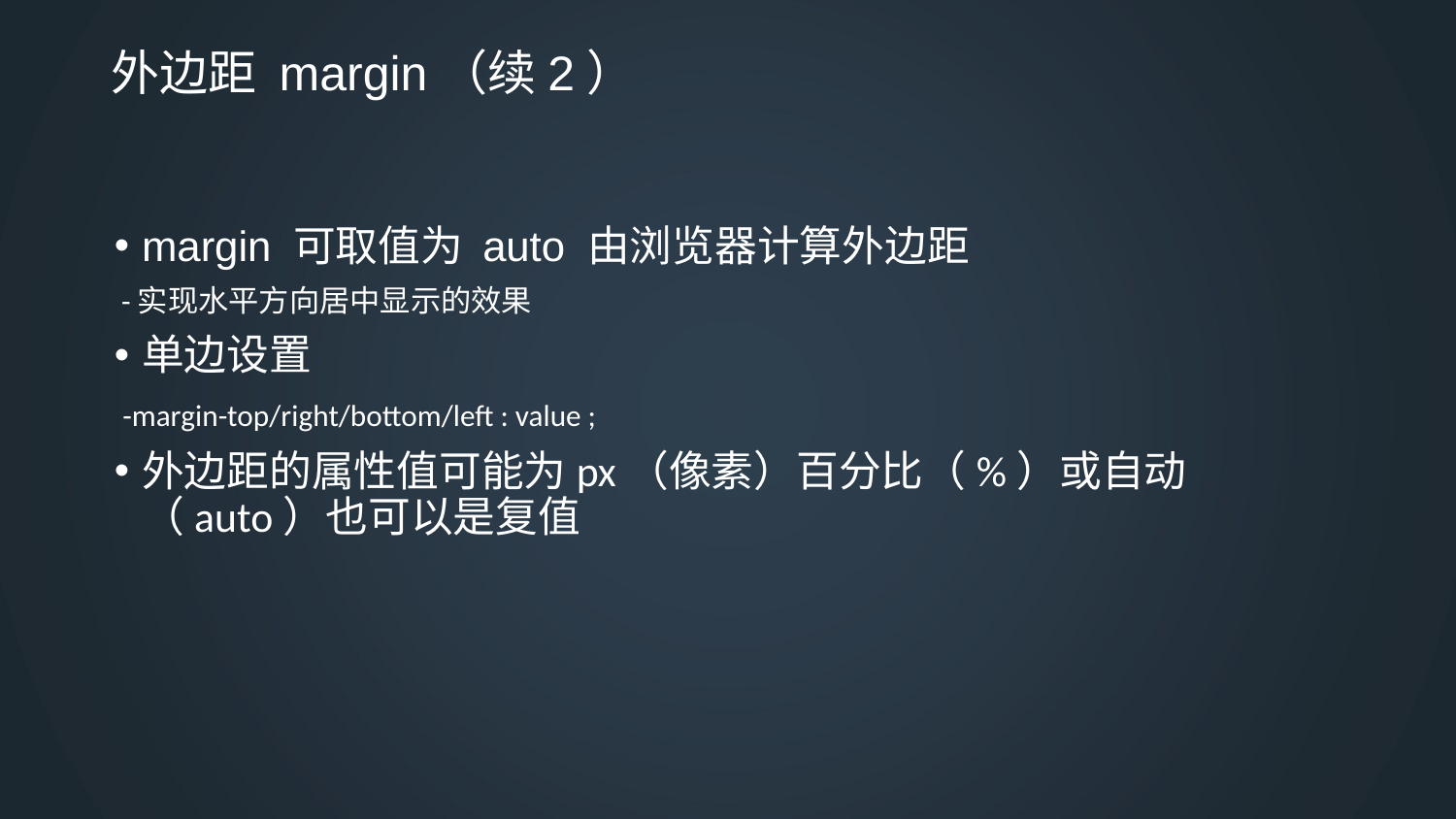

# 外边距 margin（续2）
margin 可取值为 auto 由浏览器计算外边距
 -实现水平方向居中显示的效果
单边设置
 -margin-top/right/bottom/left : value ;
外边距的属性值可能为px（像素）百分比（%）或自动（auto）也可以是复值